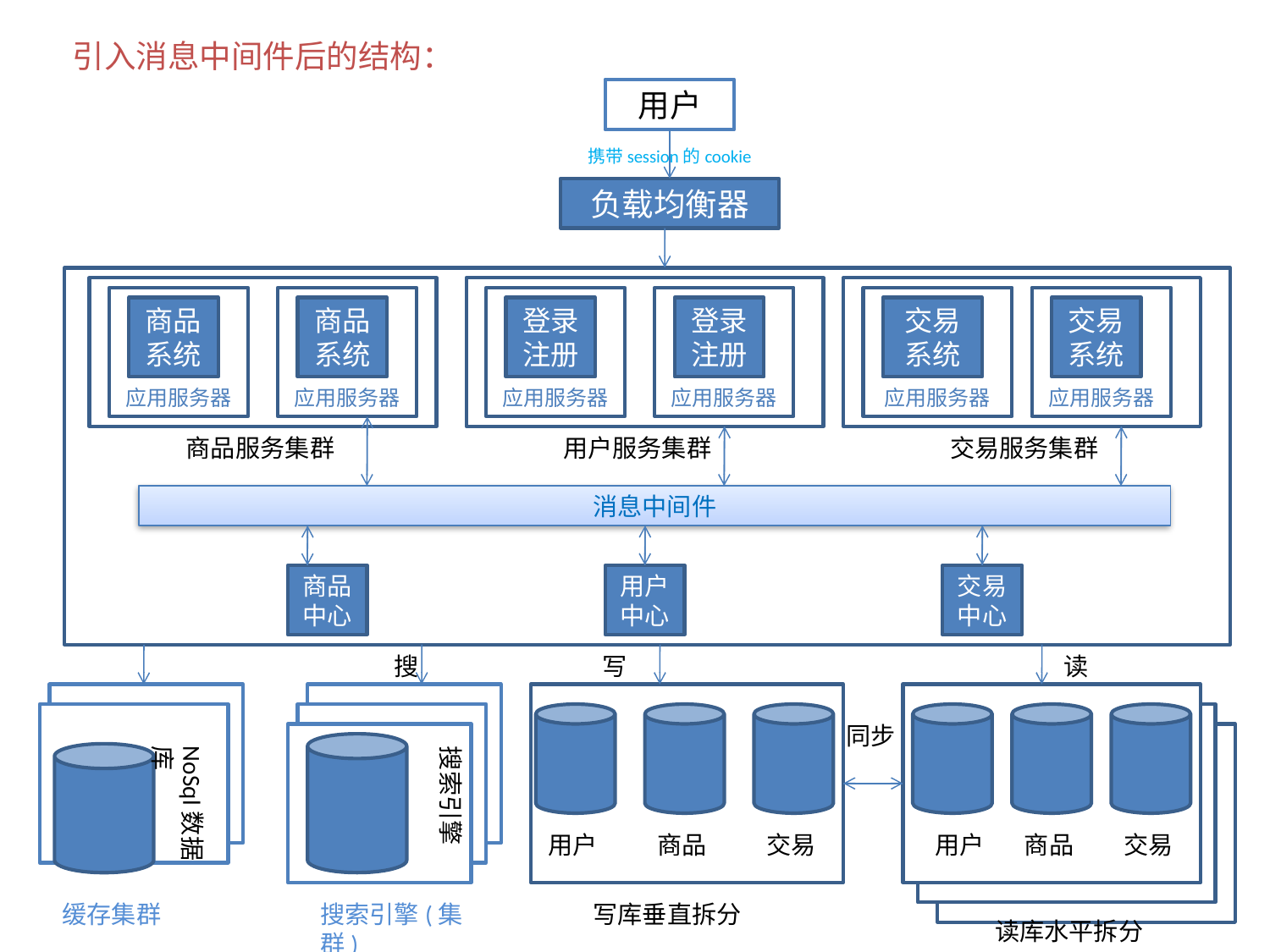

引入消息中间件后的结构：
用户
携带session的cookie
负载均衡器

应用服务器
应用服务器
应用服务器
应用服务器
应用服务器
应用服务器
商品
系统
商品
系统
登录注册
登录注册
交易系统
交易系统
商品服务集群
用户服务集群
交易服务集群
消息中间件
商品中心
用户中心
交易中心
搜
写
读

同步

NoSql数据库

搜索引擎

用户
商品
交易
用户
商品
交易
缓存集群
搜索引擎(集群)
写库垂直拆分
读库水平拆分